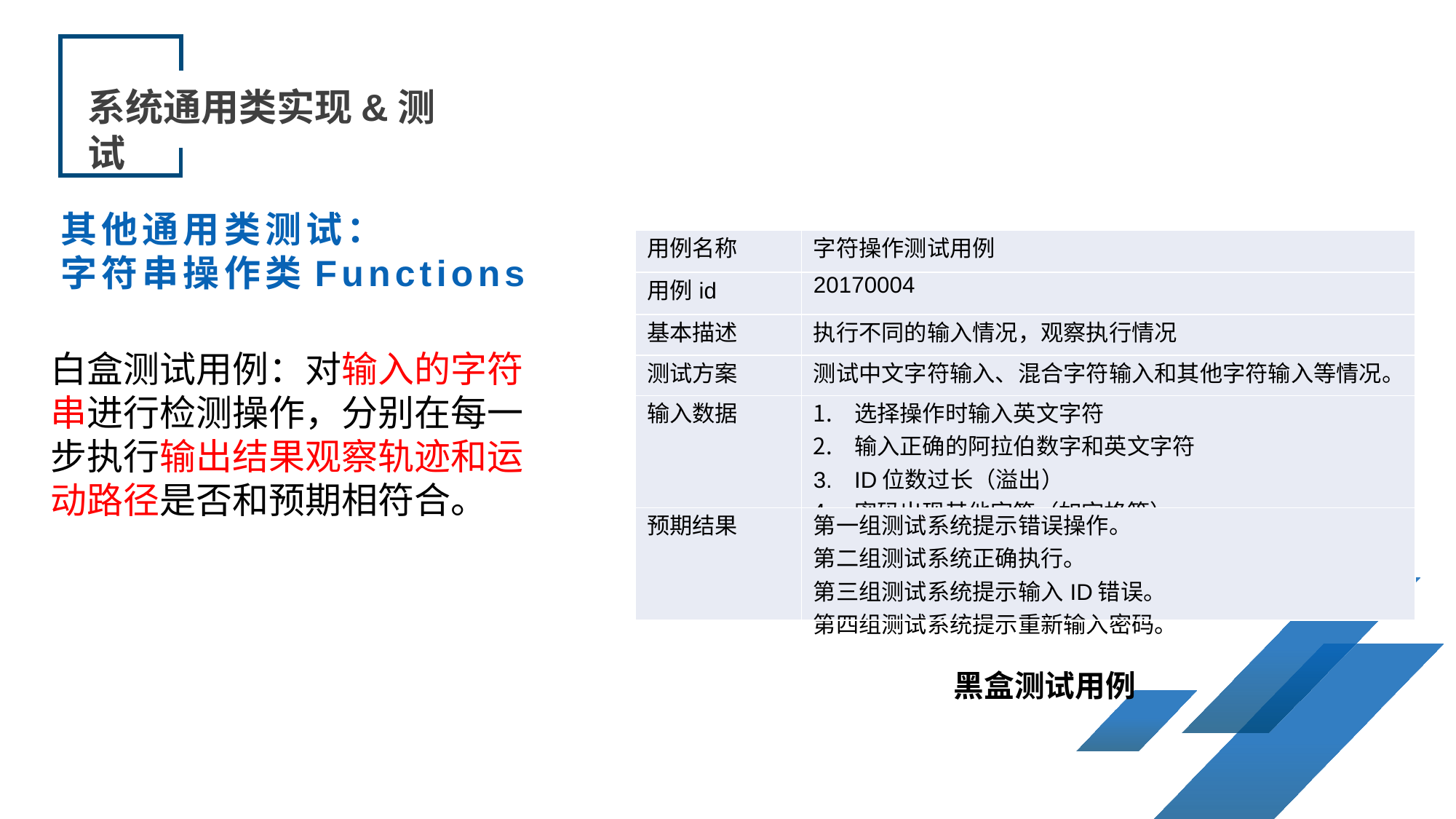

系统通用类实现&测试
其他通用类测试：
字符串操作类Functions
| 用例名称 | 字符操作测试用例 |
| --- | --- |
| 用例id | 20170004 |
| 基本描述 | 执行不同的输入情况，观察执行情况 |
| 测试方案 | 测试中文字符输入、混合字符输入和其他字符输入等情况。 |
| 输入数据 | 选择操作时输入英文字符 输入正确的阿拉伯数字和英文字符 ID位数过长（溢出） 密码出现其他字符（如空格等） |
| 预期结果 | 第一组测试系统提示错误操作。 第二组测试系统正确执行。 第三组测试系统提示输入ID错误。 第四组测试系统提示重新输入密码。 |
白盒测试用例：对输入的字符串进行检测操作，分别在每一步执行输出结果观察轨迹和运动路径是否和预期相符合。

黑盒测试用例